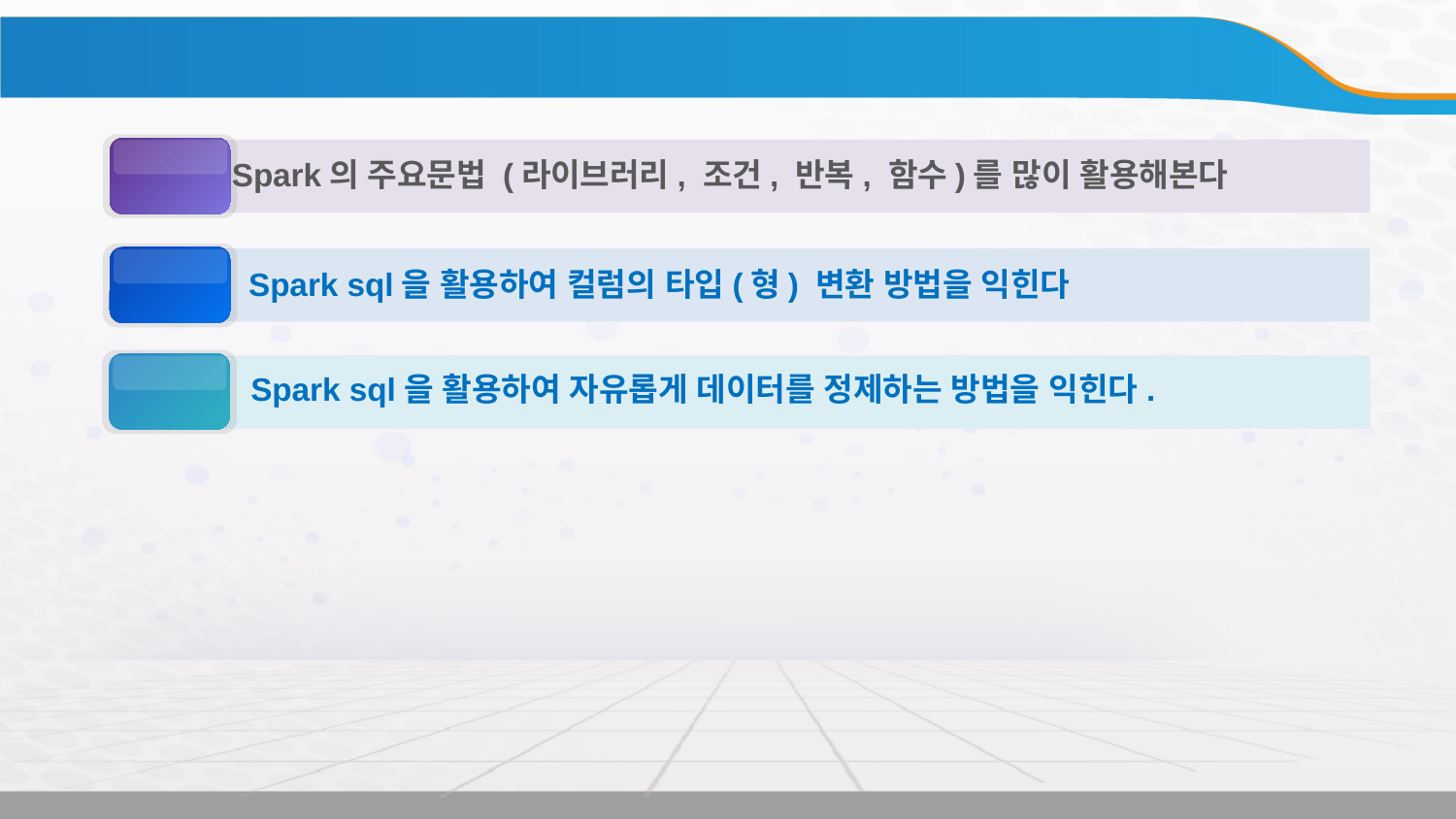

Review (Spark 기본문법 및 데이터 정제하기)

1

Spark의 주요문법 (라이브러리, 조건, 반복, 함수)를 많이 활용해본다

2

Spark sql을 활용하여 컬럼의 타입(형) 변환 방법을 익힌다

3

Spark sql을 활용하여 자유롭게 데이터를 정제하는 방법을 익힌다.